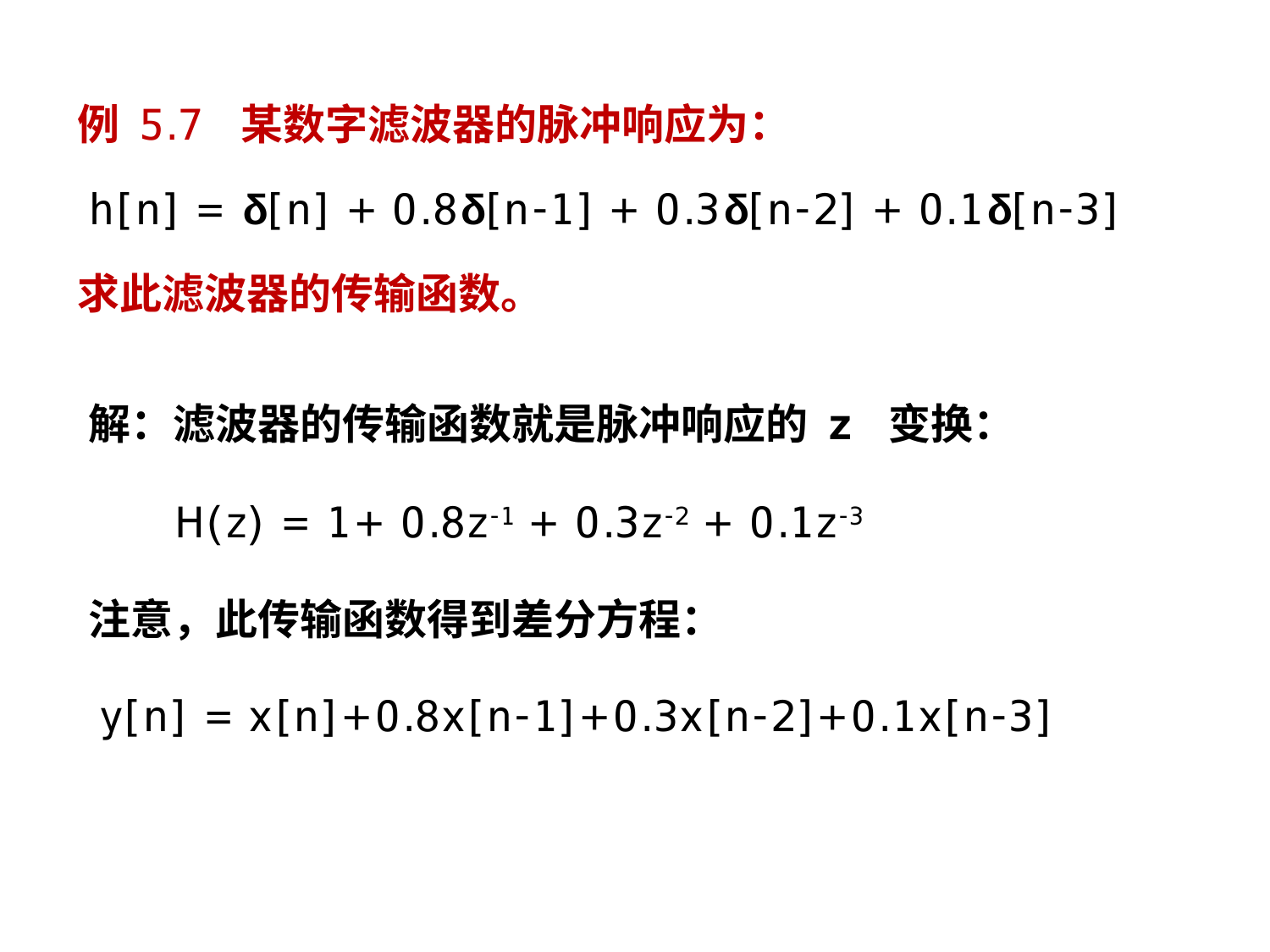

例 5.7  某数字滤波器的脉冲响应为：
 h[n] = δ[n] + 0.8δ[n-1] + 0.3δ[n-2] + 0.1δ[n-3]
求此滤波器的传输函数。

解：滤波器的传输函数就是脉冲响应的 z 变换：
       H(z) = 1+ 0.8z-1 + 0.3z-2 + 0.1z-3
注意，此传输函数得到差分方程：
 y[n] = x[n]+0.8x[n-1]+0.3x[n-2]+0.1x[n-3]